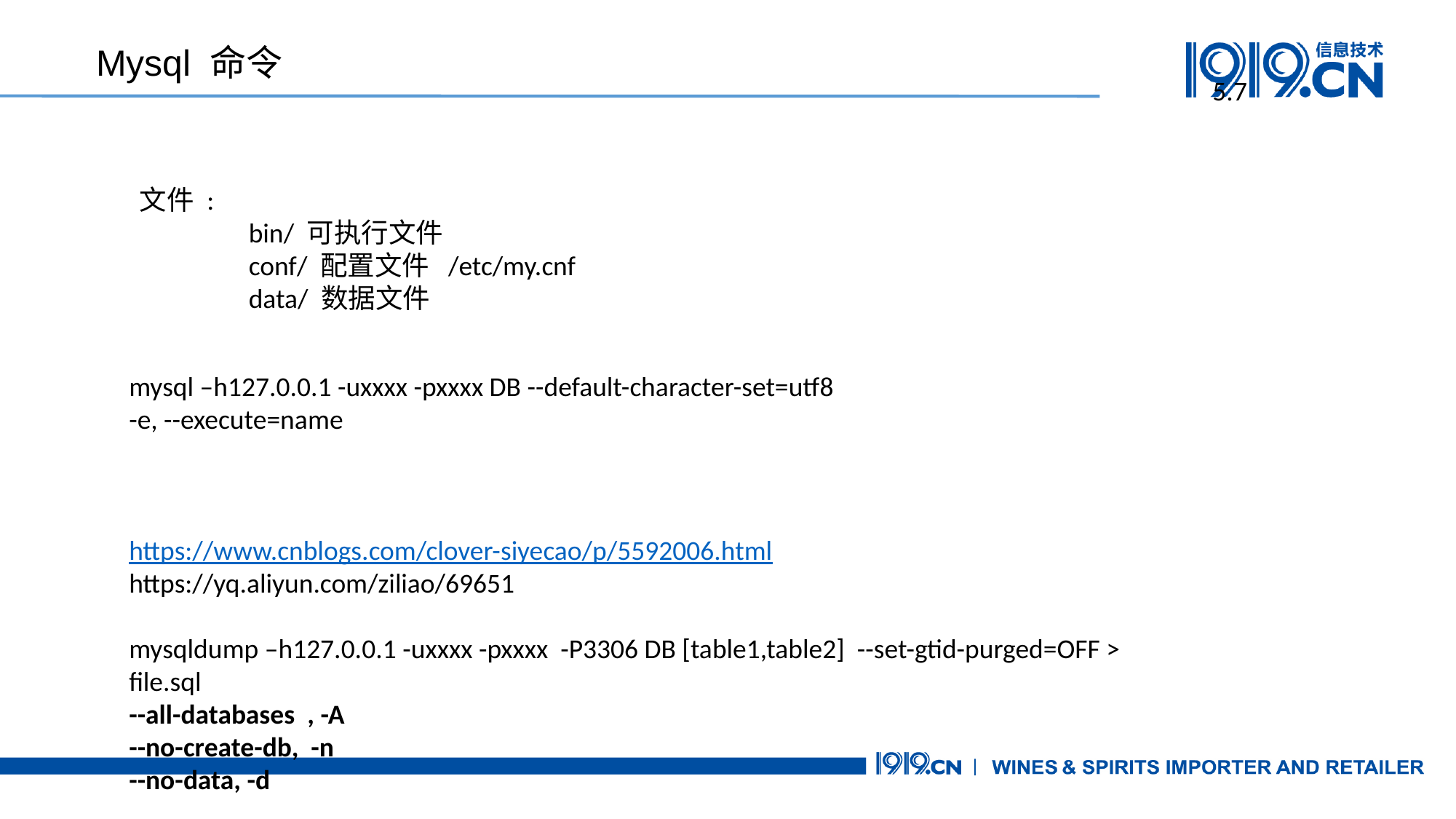

Mysql 命令
5.7
文件 :
	bin/ 可执行文件
	conf/ 配置文件  /etc/my.cnf
	data/ 数据文件
mysql –h127.0.0.1 -uxxxx -pxxxx DB --default-character-set=utf8
-e, --execute=name

https://www.cnblogs.com/clover-siyecao/p/5592006.html
https://yq.aliyun.com/ziliao/69651

mysqldump –h127.0.0.1 -uxxxx -pxxxx  -P3306 DB [table1,table2]  --set-gtid-purged=OFF > file.sql
--all-databases  , -A
--no-create-db,  -n
--no-data, -d

https://www.cnblogs.com/qq78292959/p/3637135.html
6